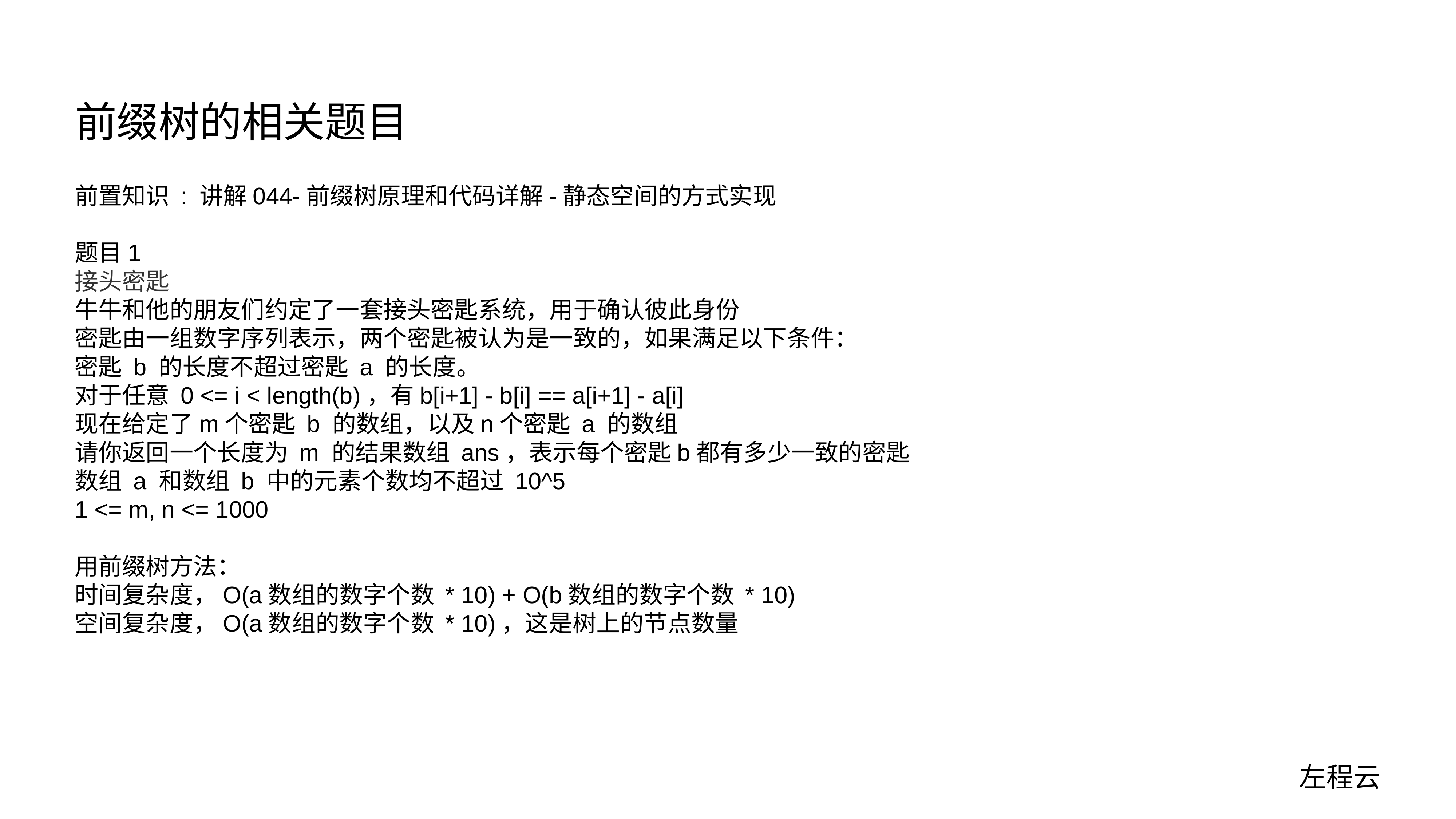

# 前缀树的相关题目
前置知识 : 讲解044-前缀树原理和代码详解-静态空间的方式实现

题目1
接头密匙
牛牛和他的朋友们约定了一套接头密匙系统，用于确认彼此身份
密匙由一组数字序列表示，两个密匙被认为是一致的，如果满足以下条件：
密匙 b 的长度不超过密匙 a 的长度。
对于任意 0 <= i < length(b)，有b[i+1] - b[i] == a[i+1] - a[i]
现在给定了m个密匙 b 的数组，以及n个密匙 a 的数组
请你返回一个长度为 m 的结果数组 ans，表示每个密匙b都有多少一致的密匙
数组 a 和数组 b 中的元素个数均不超过 10^5
1 <= m, n <= 1000

用前缀树方法：
时间复杂度，O(a数组的数字个数 * 10) + O(b数组的数字个数 * 10)
空间复杂度，O(a数组的数字个数 * 10)，这是树上的节点数量
左程云